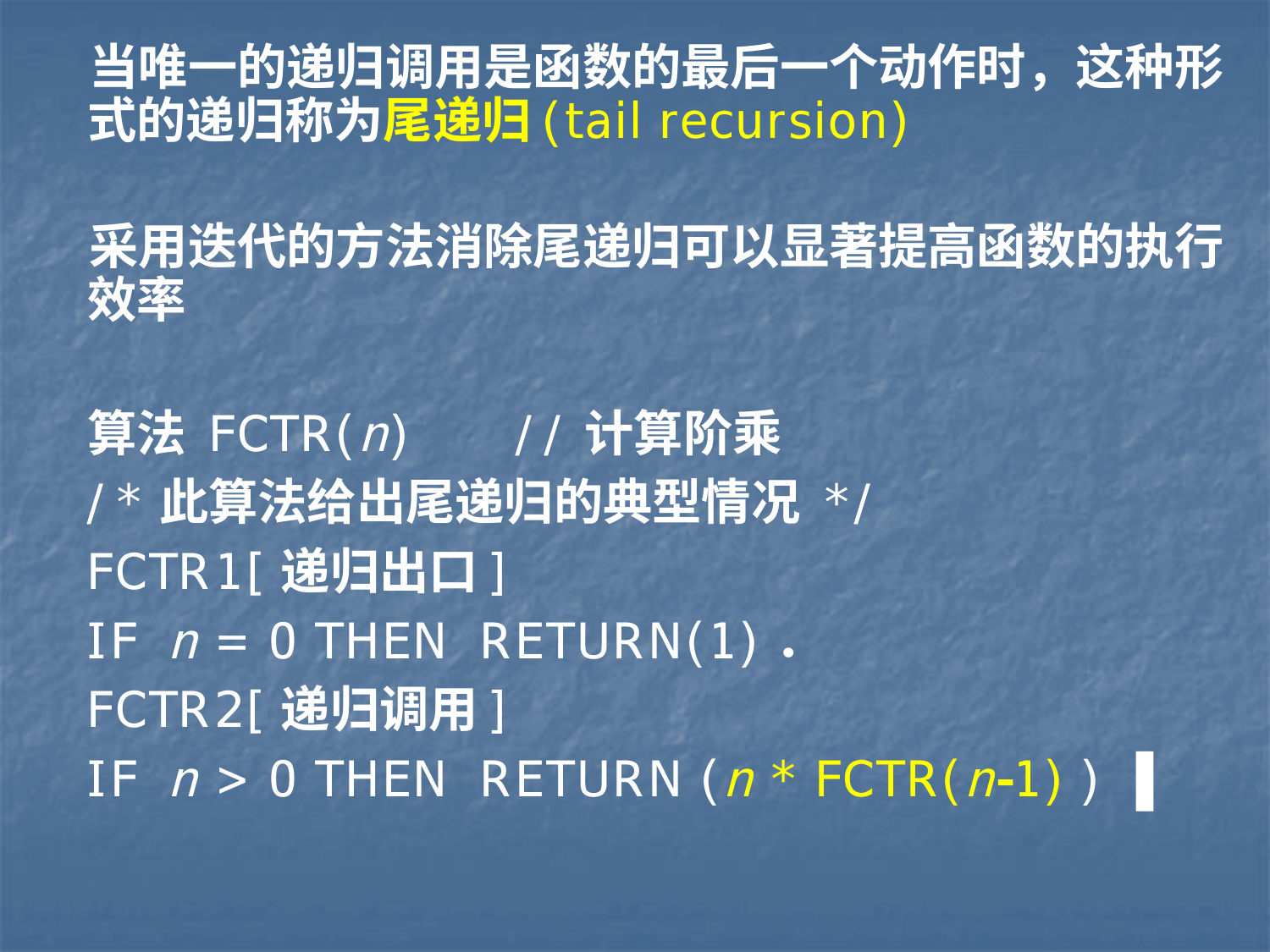

当唯一的递归调用是函数的最后一个动作时，这种形式的递归称为尾递归(tail recursion)

采用迭代的方法消除尾递归可以显著提高函数的执行效率

算法 FCTR(n) 	//计算阶乘
/*此算法给出尾递归的典型情况 */
FCTR1[递归出口]
IF  n = 0 THEN  RETURN(1)．
FCTR2[递归调用]
IF  n > 0 THEN  RETURN (n * FCTR(n−1) ) ▐